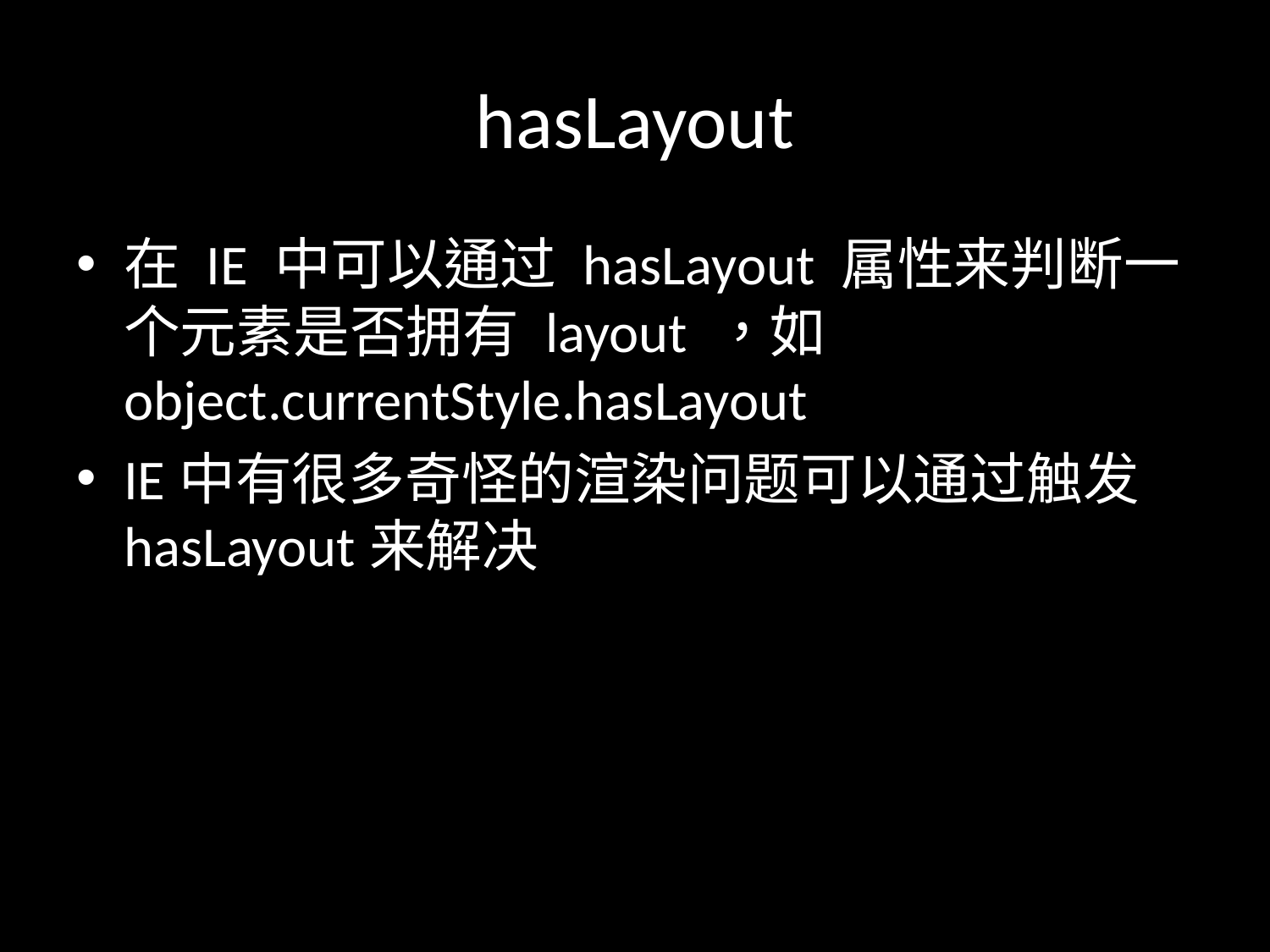

# hasLayout
在 IE 中可以通过 hasLayout 属性来判断一个元素是否拥有 layout ，如 object.currentStyle.hasLayout
IE中有很多奇怪的渲染问题可以通过触发hasLayout来解决